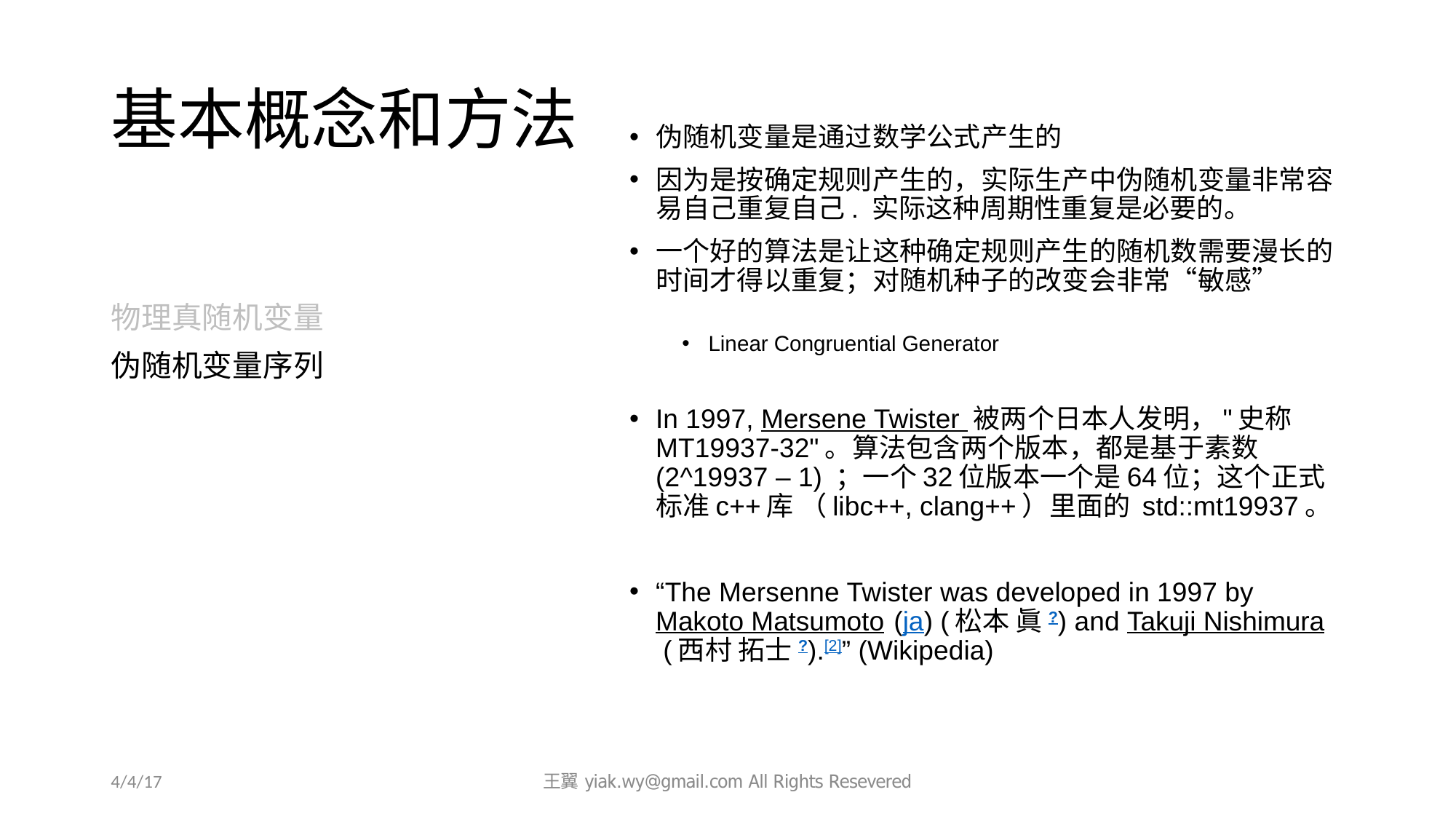

# 基本概念和方法

伪随机变量是通过数学公式产生的
因为是按确定规则产生的，实际生产中伪随机变量非常容易自己重复自己. 实际这种周期性重复是必要的。
一个好的算法是让这种确定规则产生的随机数需要漫长的时间才得以重复；对随机种子的改变会非常“敏感”

Linear Congruential Generator

In 1997, Mersene Twister 被两个日本人发明，"史称MT19937-32"。算法包含两个版本，都是基于素数(2^19937 – 1) ；一个32位版本一个是64位；这个正式标准c++库 （libc++, clang++）里面的 std::mt19937。

“The Mersenne Twister was developed in 1997 by Makoto Matsumoto (ja) (松本 眞?) and Takuji Nishimura (西村 拓士?).[2]” (Wikipedia)

物理真随机变量
伪随机变量序列

4/4/17
王翼 yiak.wy@gmail.com All Rights Resevered